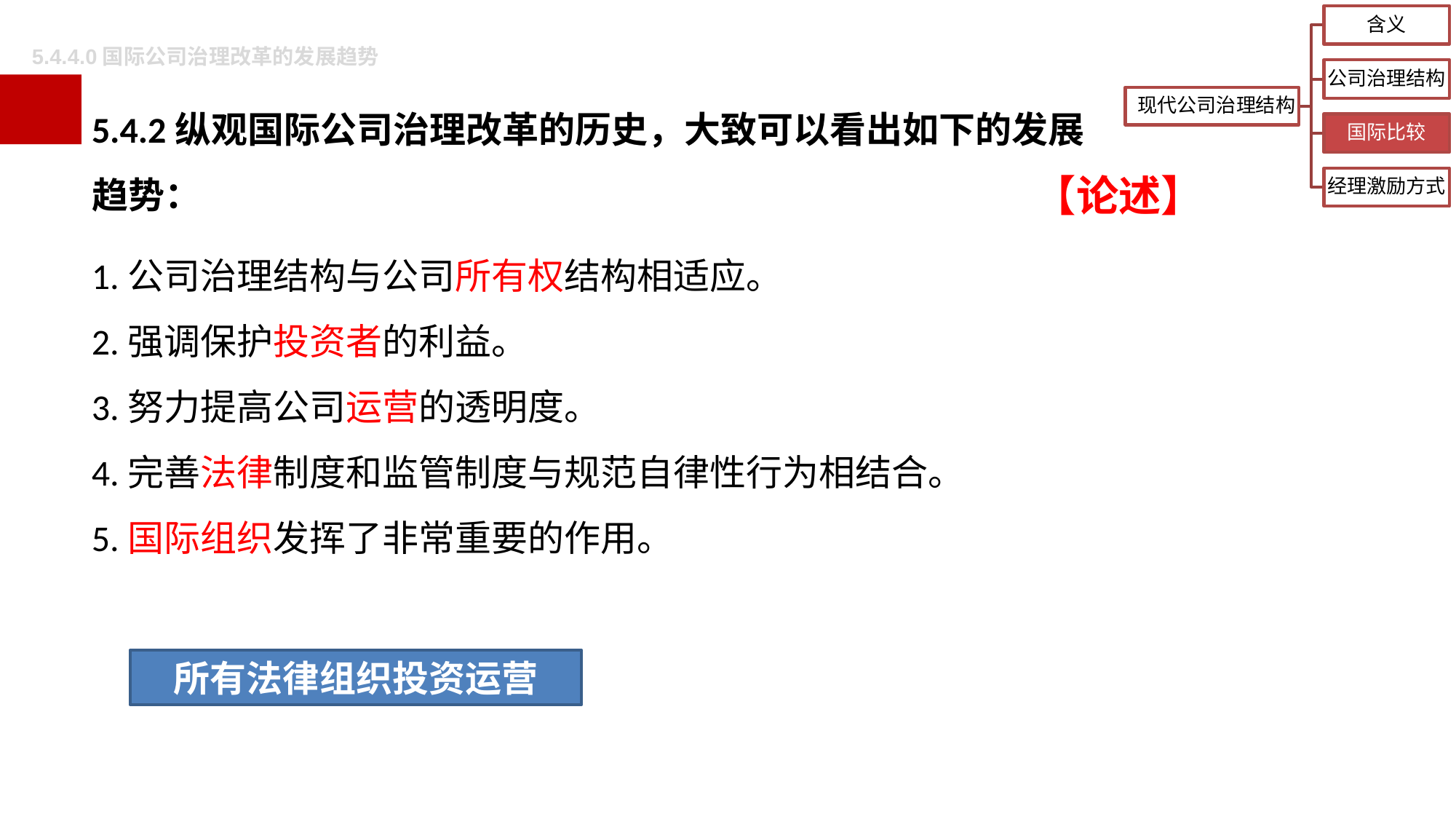

现代公司治理结构
含义
公司治理结构
国际比较
经理激励方式
5.4.4.0国际公司治理改革的发展趋势
5.4.2纵观国际公司治理改革的历史，大致可以看出如下的发展趋势：
【论述】
1.公司治理结构与公司所有权结构相适应。
2.强调保护投资者的利益。
3.努力提高公司运营的透明度。
4.完善法律制度和监管制度与规范自律性行为相结合。
5.国际组织发挥了非常重要的作用。

所有法律组织投资运营